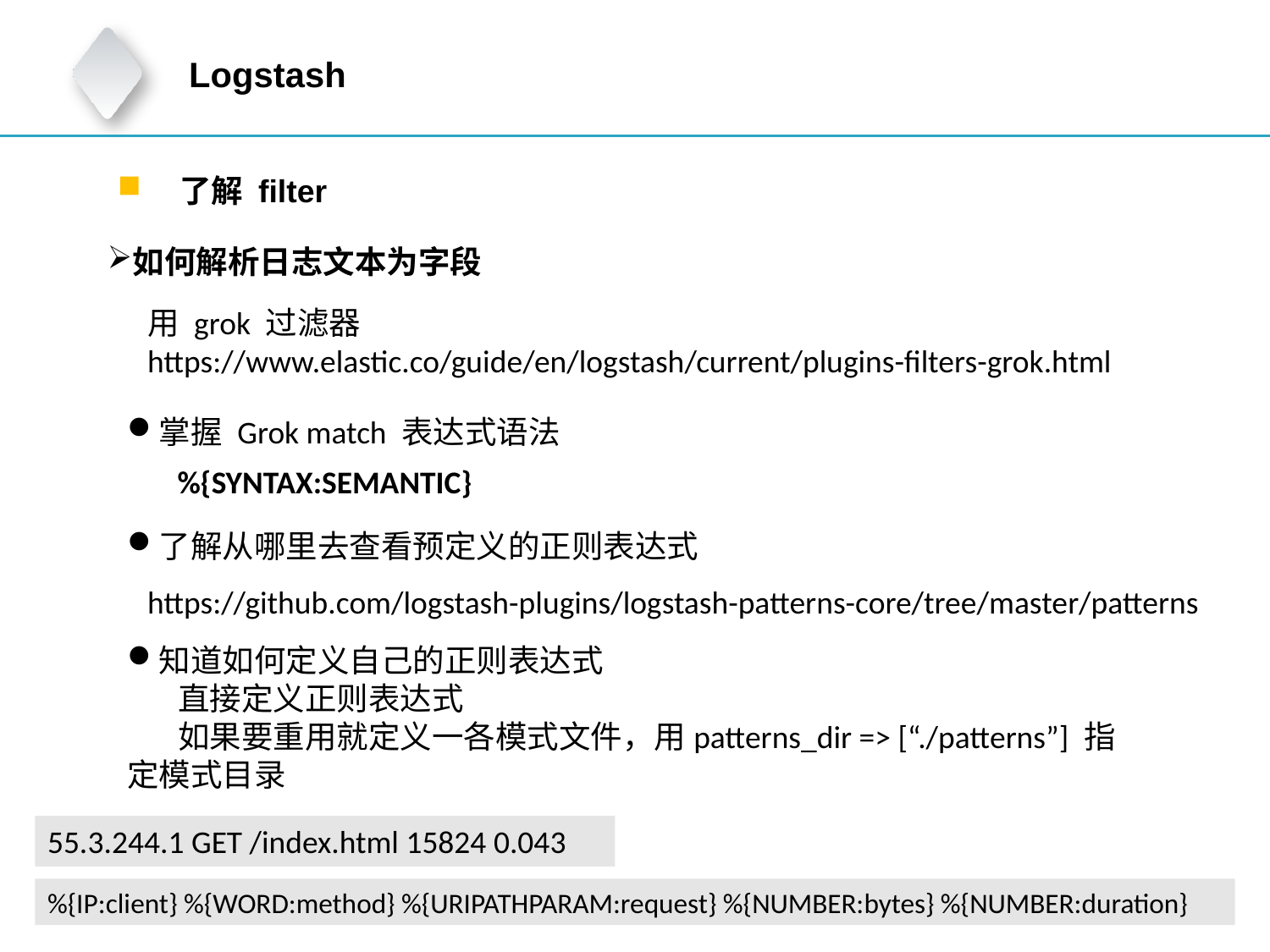

Logstash
 了解 filter
如何解析日志文本为字段
用 grok 过滤器
https://www.elastic.co/guide/en/logstash/current/plugins-filters-grok.html
掌握 Grok match 表达式语法

了解从哪里去查看预定义的正则表达式

知道如何定义自己的正则表达式
      直接定义正则表达式
      如果要重用就定义一各模式文件，用patterns_dir => [“./patterns”] 指定模式目录
%{SYNTAX:SEMANTIC}
https://github.com/logstash-plugins/logstash-patterns-core/tree/master/patterns
55.3.244.1 GET /index.html 15824 0.043
%{IP:client} %{WORD:method} %{URIPATHPARAM:request} %{NUMBER:bytes} %{NUMBER:duration}
45